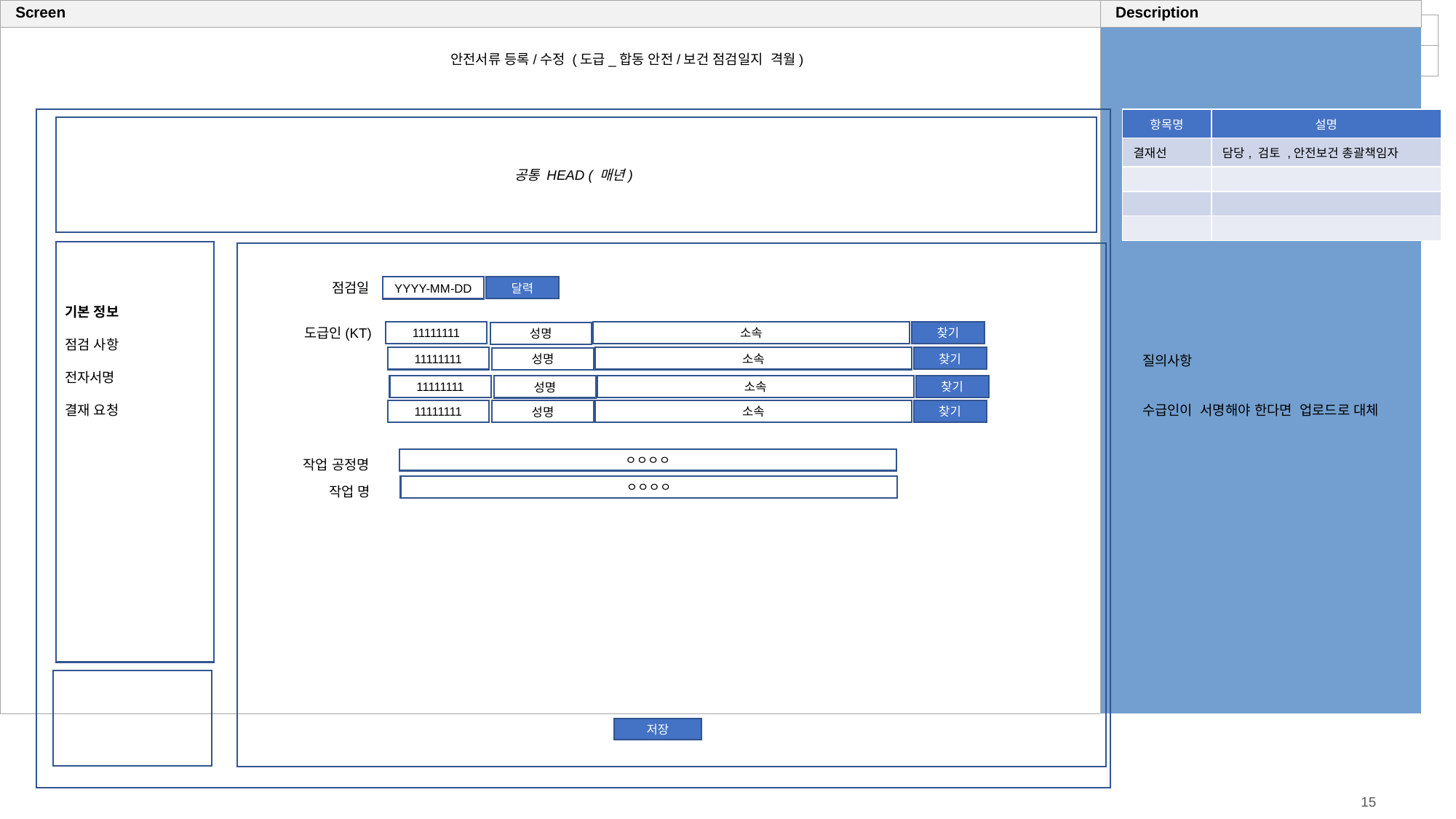

안전서류 등록/수정 (도급_합동 안전/보건 점검일지  격월)

| 항목명 | 설명 |
| --- | --- |
| 결재선 | 담당, 검토 ,안전보건 총괄책임자 |
|  |  |
|  |  |
|  |  |

공통 HEAD ( 매년)

YYYY-MM-DD
점검일
달력
기본 정보

점검 사항

전자서명

결재 요청
찾기
소속
도급인(KT)
11111111
성명
질의사항

수급인이  서명해야 한다면  업로드로 대체
찾기
소속
11111111
성명
찾기
소속
11111111
성명
찾기
소속
11111111
성명
ㅇㅇㅇㅇ
작업 공정명
ㅇㅇㅇㅇ
작업 명

저장